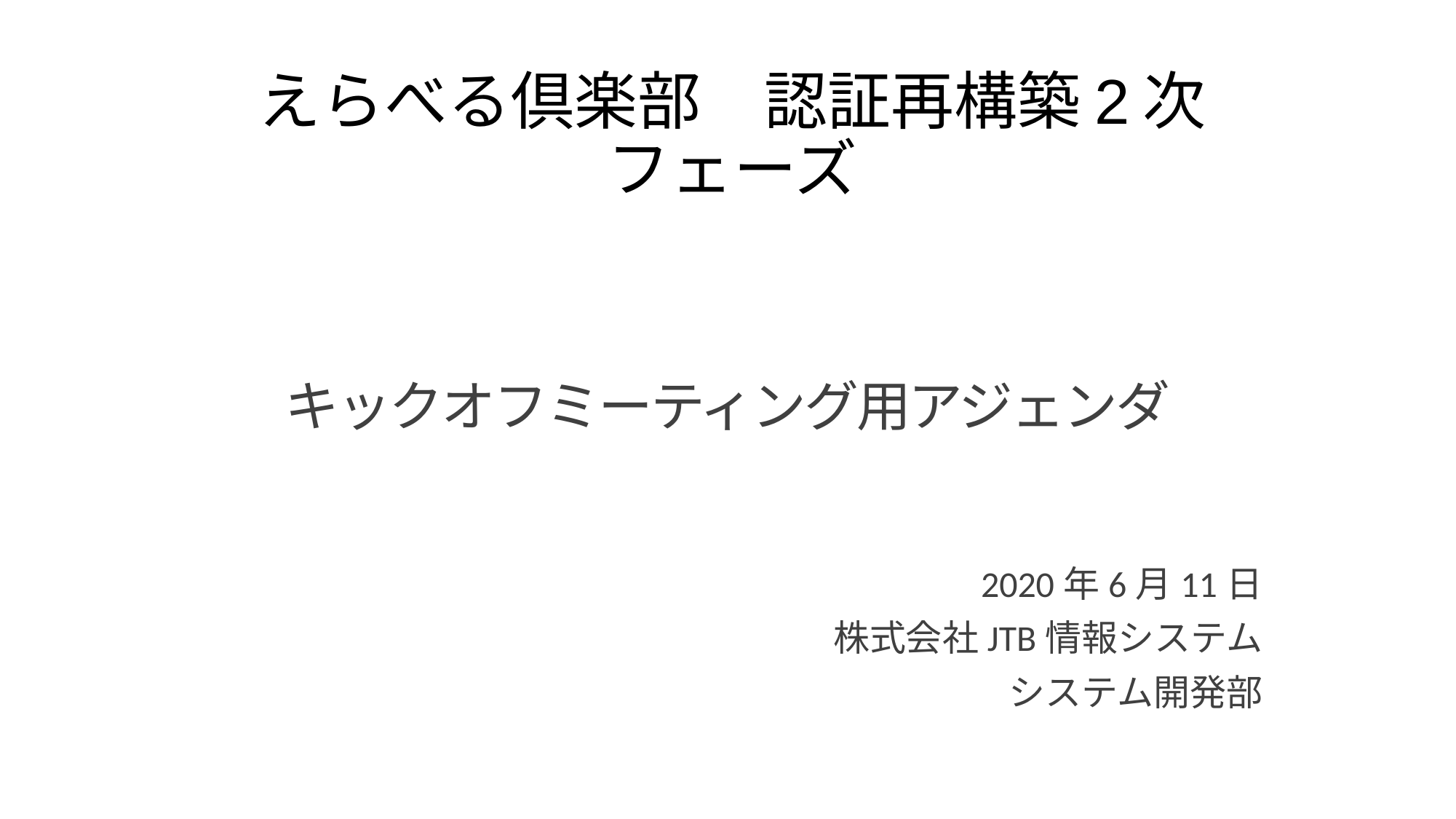

# えらべる倶楽部　認証再構築2次フェーズ
キックオフミーティング用アジェンダ
2020年6月11日
株式会社JTB情報システム
システム開発部